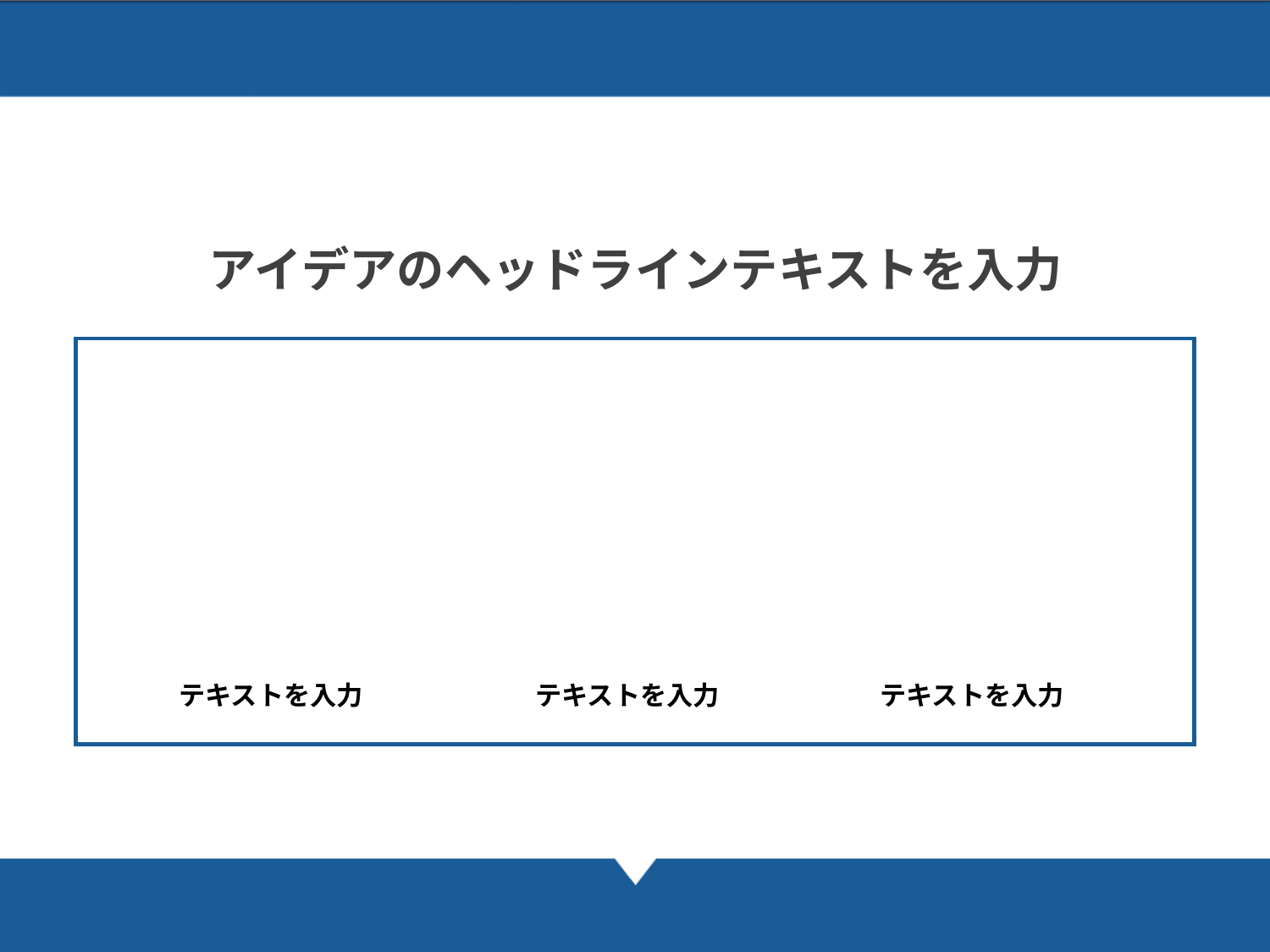

04 Idea C
40
アイデアのヘッドラインテキストを入力

テキストを入力
テキストを入力
テキストを入力
XX University　Name